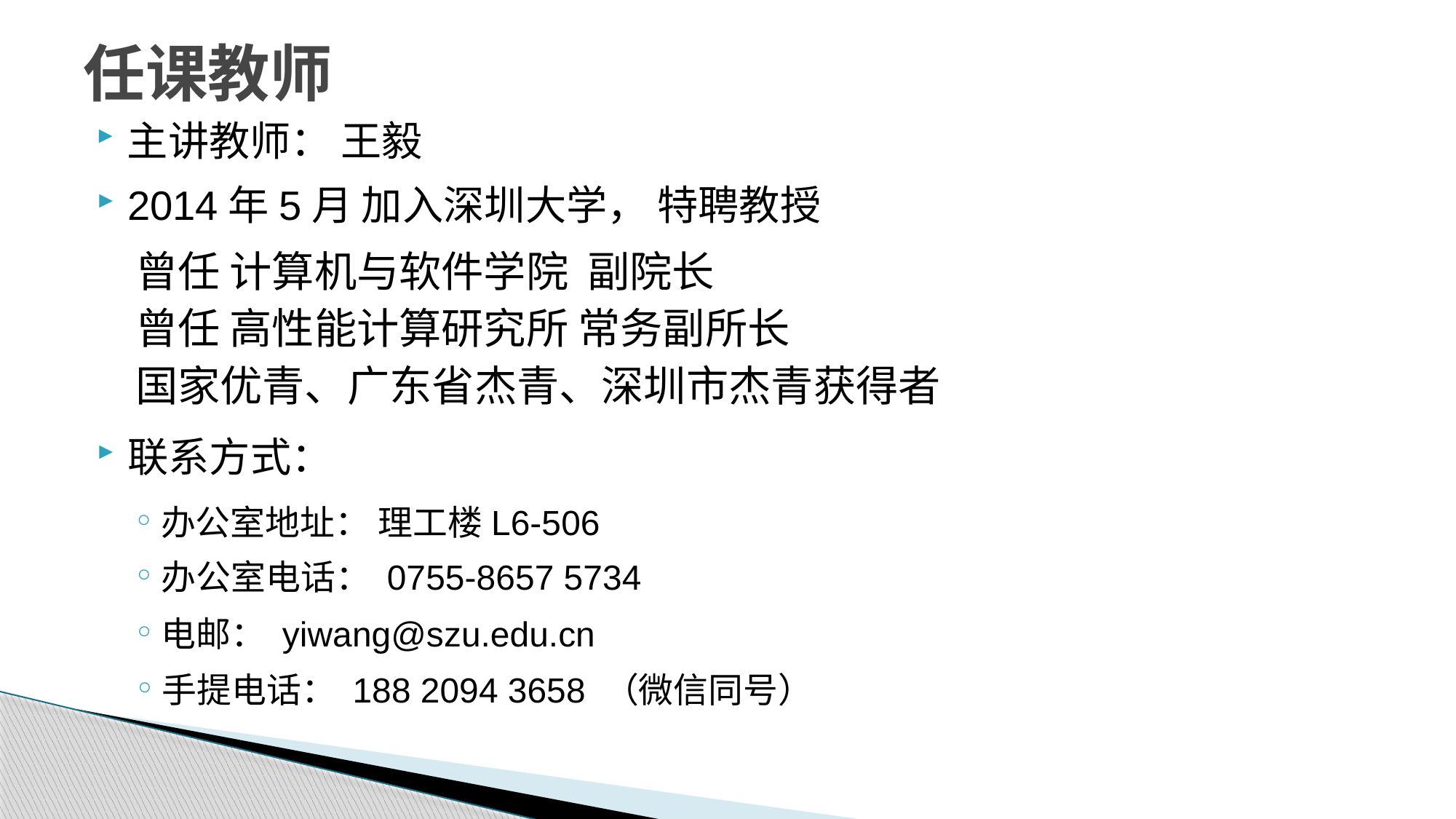

# 任课教师
主讲教师： 王毅
2014年5月 加入深圳大学， 特聘教授
曾任 计算机与软件学院  副院长
曾任 高性能计算研究所 常务副所长
国家优青、广东省杰青、深圳市杰青获得者
联系方式：
办公室地址： 理工楼L6-506
办公室电话： 0755-8657 5734
电邮： yiwang@szu.edu.cn
手提电话： 188 2094 3658 （微信同号）